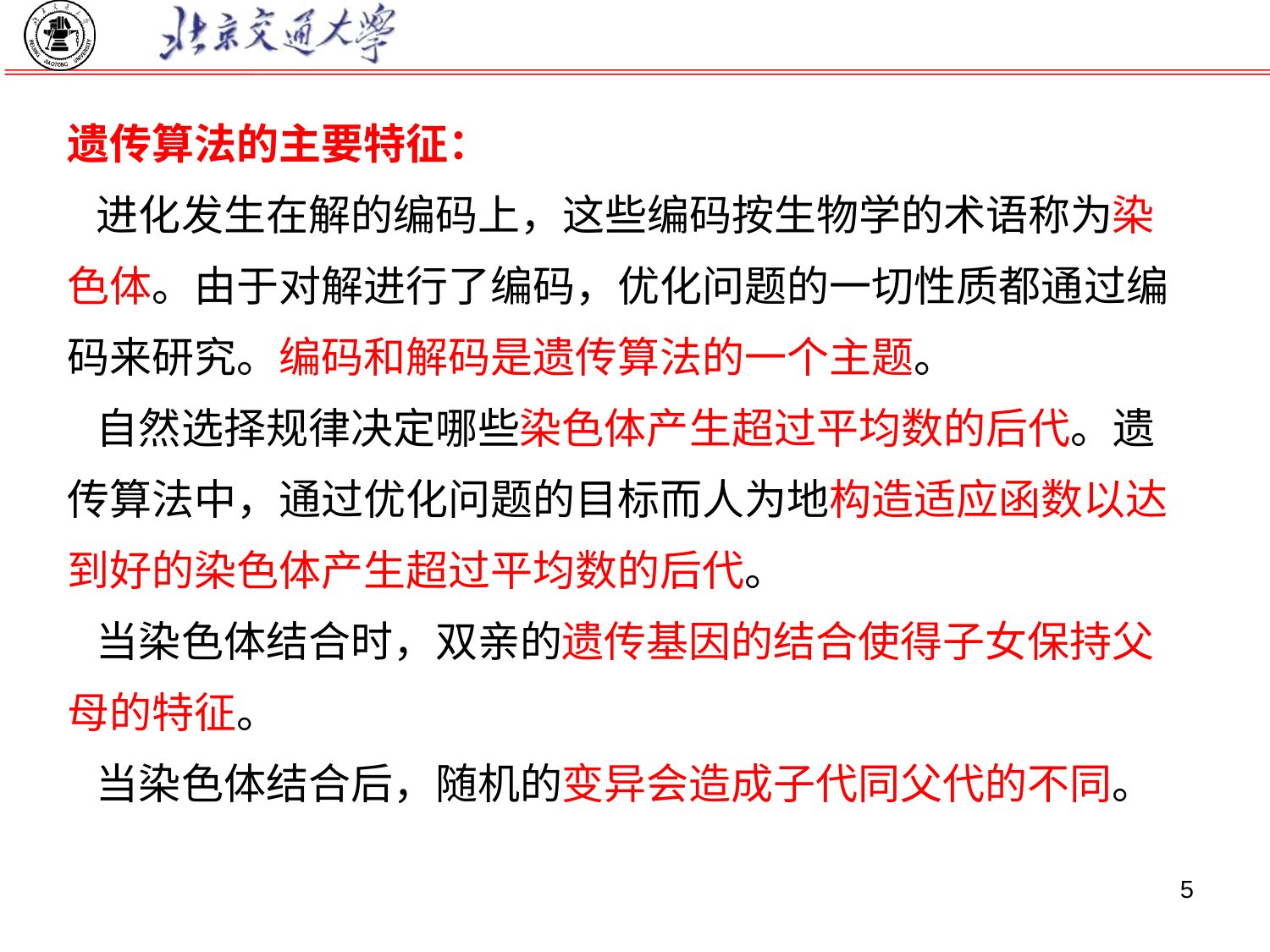

遗传算法的主要特征：
  进化发生在解的编码上，这些编码按生物学的术语称为染色体。由于对解进行了编码，优化问题的一切性质都通过编码来研究。编码和解码是遗传算法的一个主题。
  自然选择规律决定哪些染色体产生超过平均数的后代。遗传算法中，通过优化问题的目标而人为地构造适应函数以达到好的染色体产生超过平均数的后代。
  当染色体结合时，双亲的遗传基因的结合使得子女保持父母的特征。
  当染色体结合后，随机的变异会造成子代同父代的不同。
5